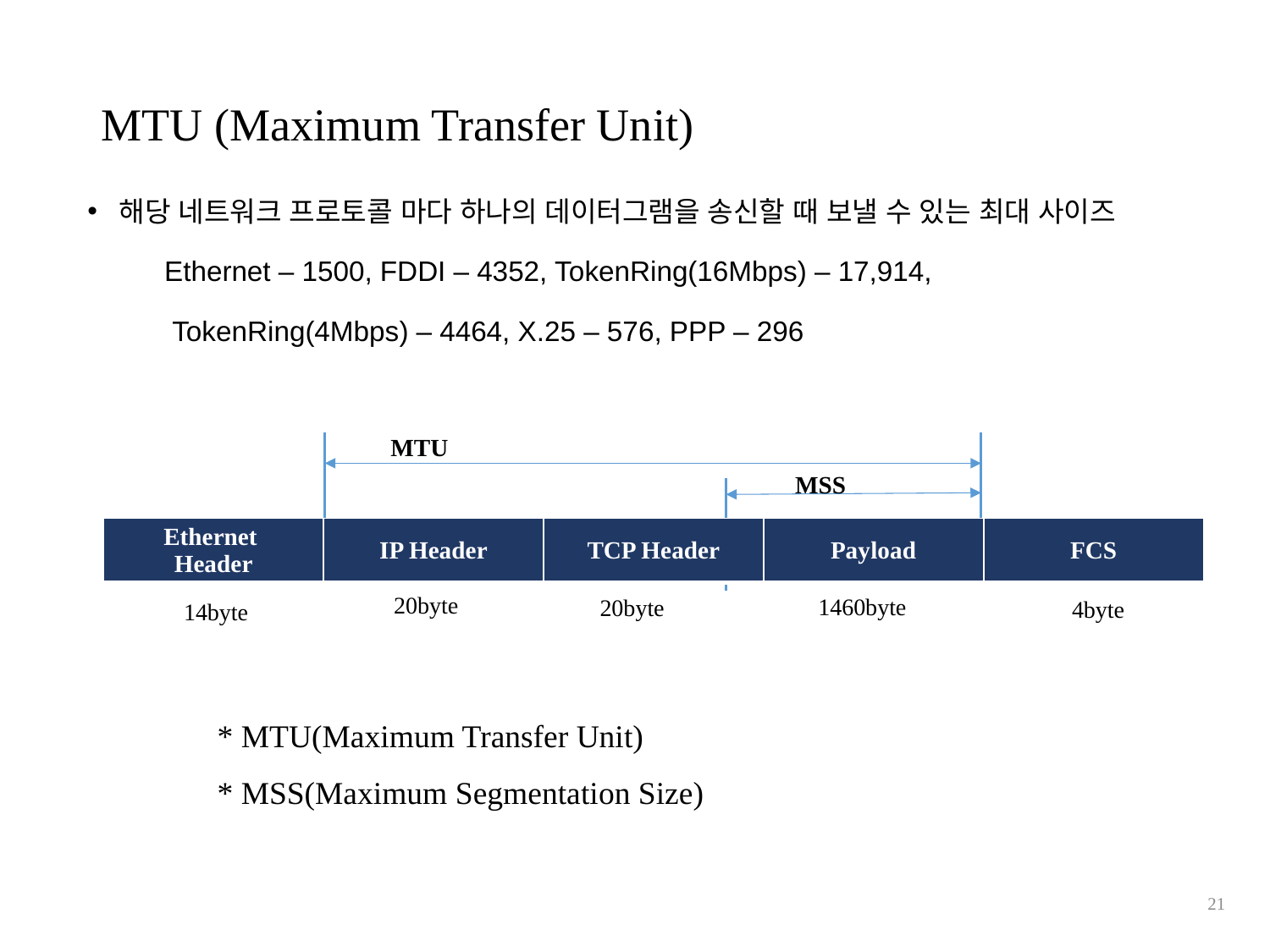

MTU (Maximum Transfer Unit)
해당 네트워크 프로토콜 마다 하나의 데이터그램을 송신할 때 보낼 수 있는 최대 사이즈
 Ethernet – 1500, FDDI – 4352, TokenRing(16Mbps) – 17,914,
  TokenRing(4Mbps) – 4464, X.25 – 576, PPP – 296

MTU
MSS
| Ethernet Header | IP Header | TCP Header | Payload | FCS |
| --- | --- | --- | --- | --- |
20byte
1460byte
20byte
4byte
14byte
* MTU(Maximum Transfer Unit)
* MSS(Maximum Segmentation Size)
21